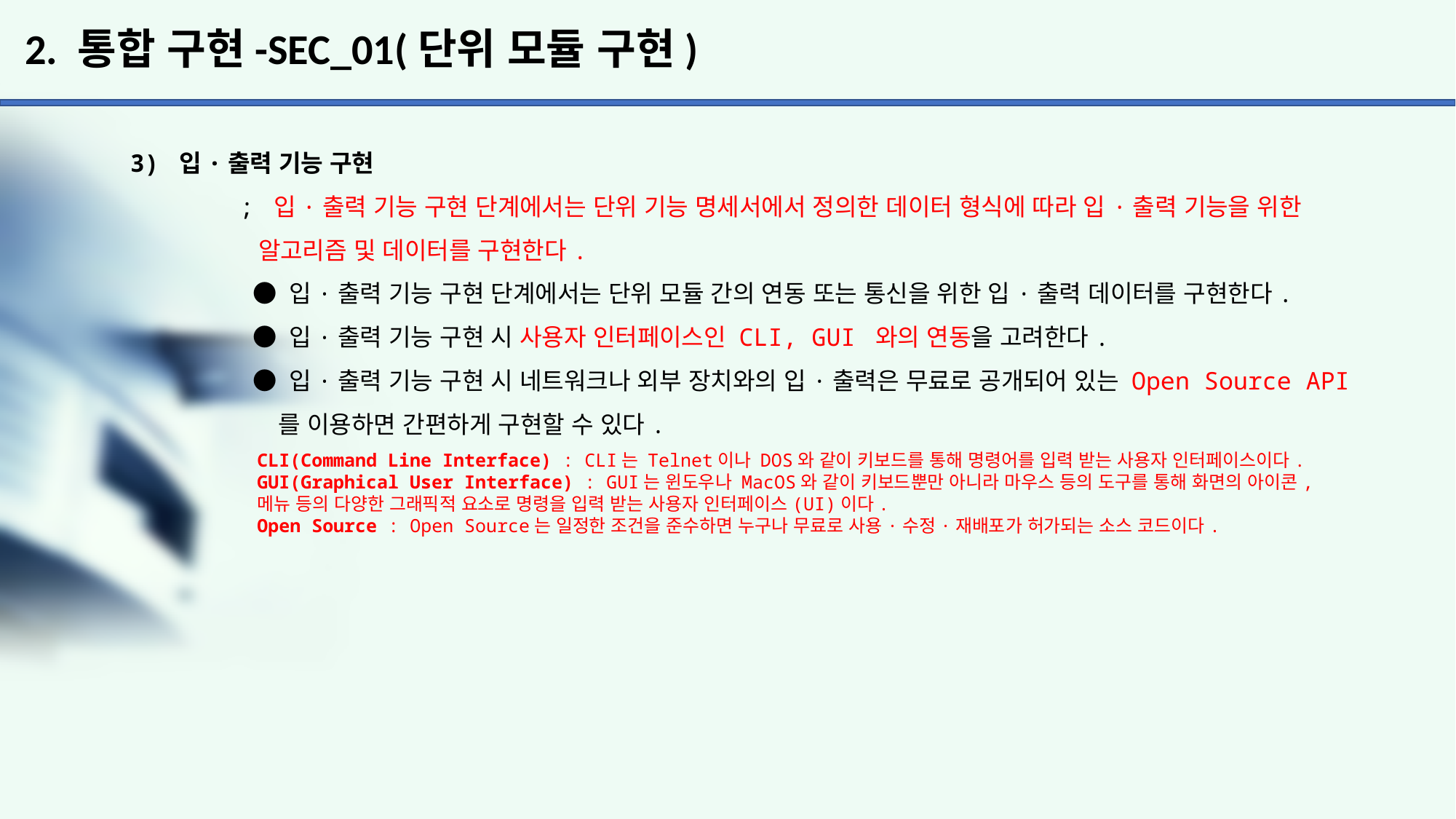

# 2. 통합 구현-SEC_01(단위 모듈 구현)
3) 입·출력 기능 구현
	; 입·출력 기능 구현 단계에서는 단위 기능 명세서에서 정의한 데이터 형식에 따라 입·출력 기능을 위한
	  알고리즘 및 데이터를 구현한다.
	  ● 입·출력 기능 구현 단계에서는 단위 모듈 간의 연동 또는 통신을 위한 입·출력 데이터를 구현한다.
	  ● 입·출력 기능 구현 시 사용자 인터페이스인 CLI, GUI 와의 연동을 고려한다.
	  ● 입·출력 기능 구현 시 네트워크나 외부 장치와의 입·출력은 무료로 공개되어 있는 Open Source API
	     를 이용하면 간편하게 구현할 수 있다.
CLI(Command Line Interface) : CLI는 Telnet이나 DOS와 같이 키보드를 통해 명령어를 입력 받는 사용자 인터페이스이다.
GUI(Graphical User Interface) : GUI는 윈도우나 MacOS와 같이 키보드뿐만 아니라 마우스 등의 도구를 통해 화면의 아이콘,
메뉴 등의 다양한 그래픽적 요소로 명령을 입력 받는 사용자 인터페이스(UI)이다.
Open Source : Open Source는 일정한 조건을 준수하면 누구나 무료로 사용·수정·재배포가 허가되는 소스 코드이다.